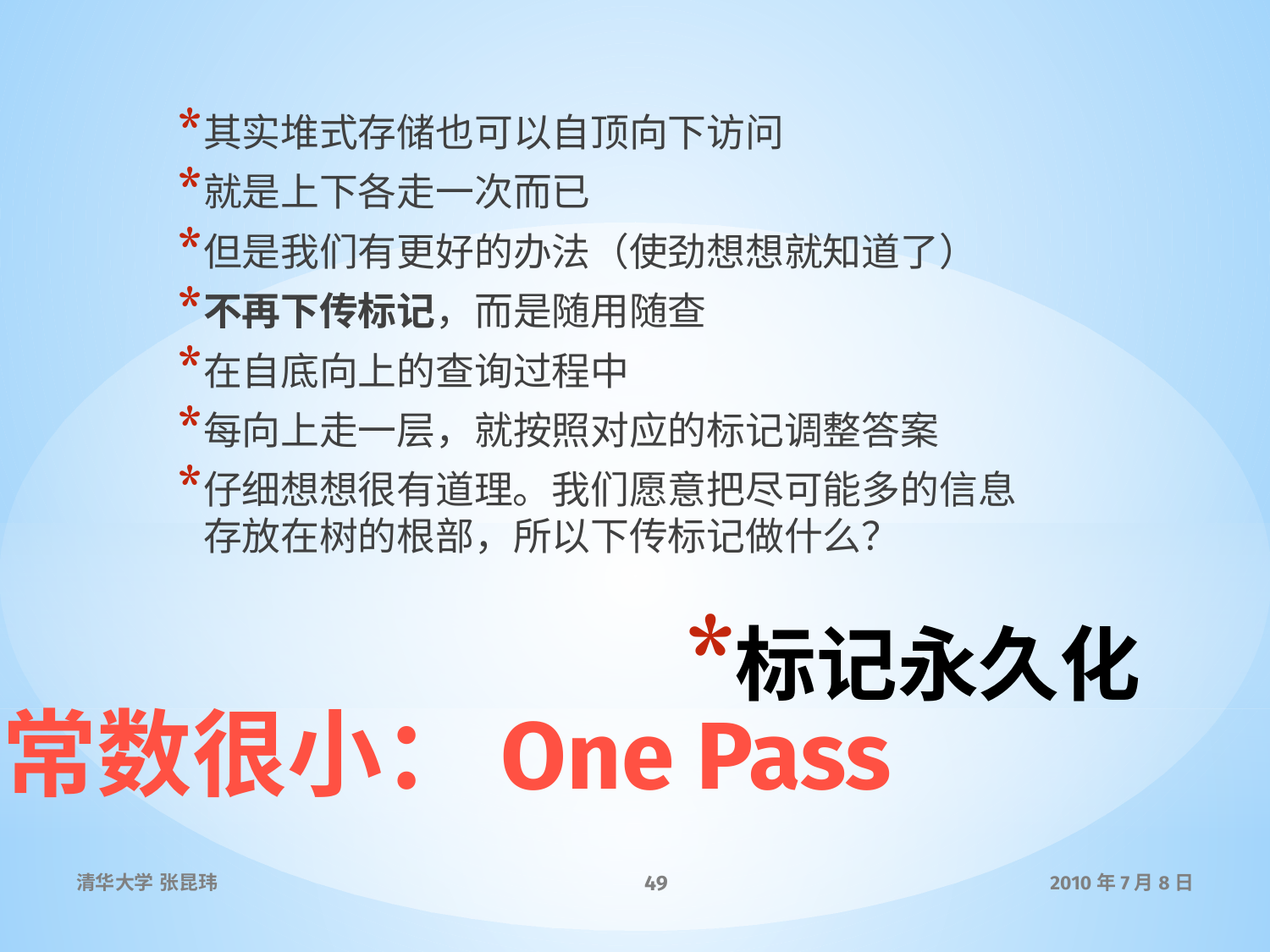

其实堆式存储也可以自顶向下访问
就是上下各走一次而已
但是我们有更好的办法（使劲想想就知道了）
不再下传标记，而是随用随查
在自底向上的查询过程中
每向上走一层，就按照对应的标记调整答案
仔细想想很有道理。我们愿意把尽可能多的信息存放在树的根部，所以下传标记做什么？
# 标记永久化
常数很小：One Pass
清华大学 张昆玮
49
2010年7月8日